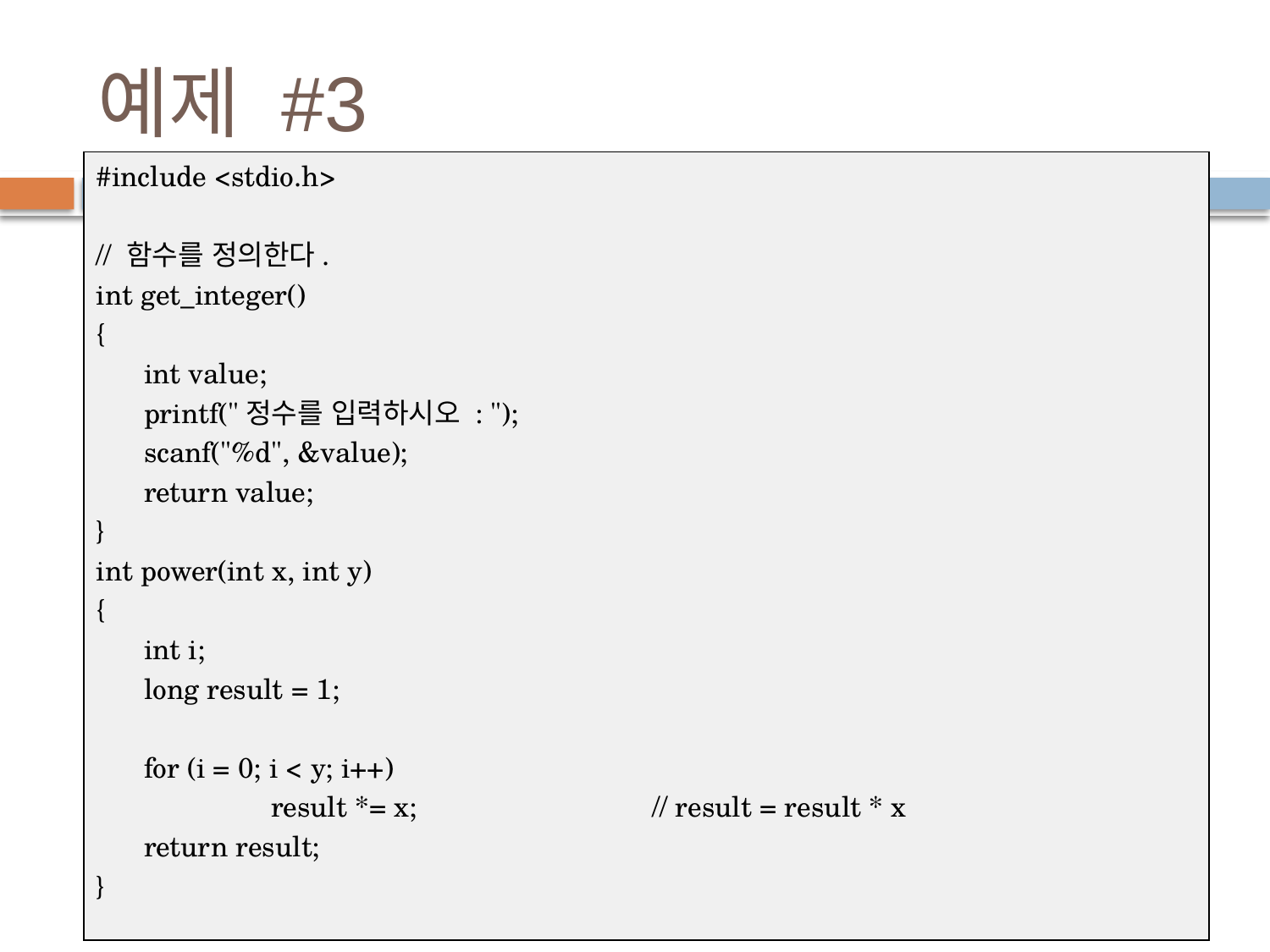

# 예제 #3
#include <stdio.h>

// 함수를 정의한다.
int get_integer()
{
	int value;
	printf("정수를 입력하시오 : ");
	scanf("%d", &value);
	return value;
}
int power(int x, int y)
{
	int i;
	long result = 1;

	for (i = 0; i < y; i++)
		result *= x;		// result = result * x
	return result;
}